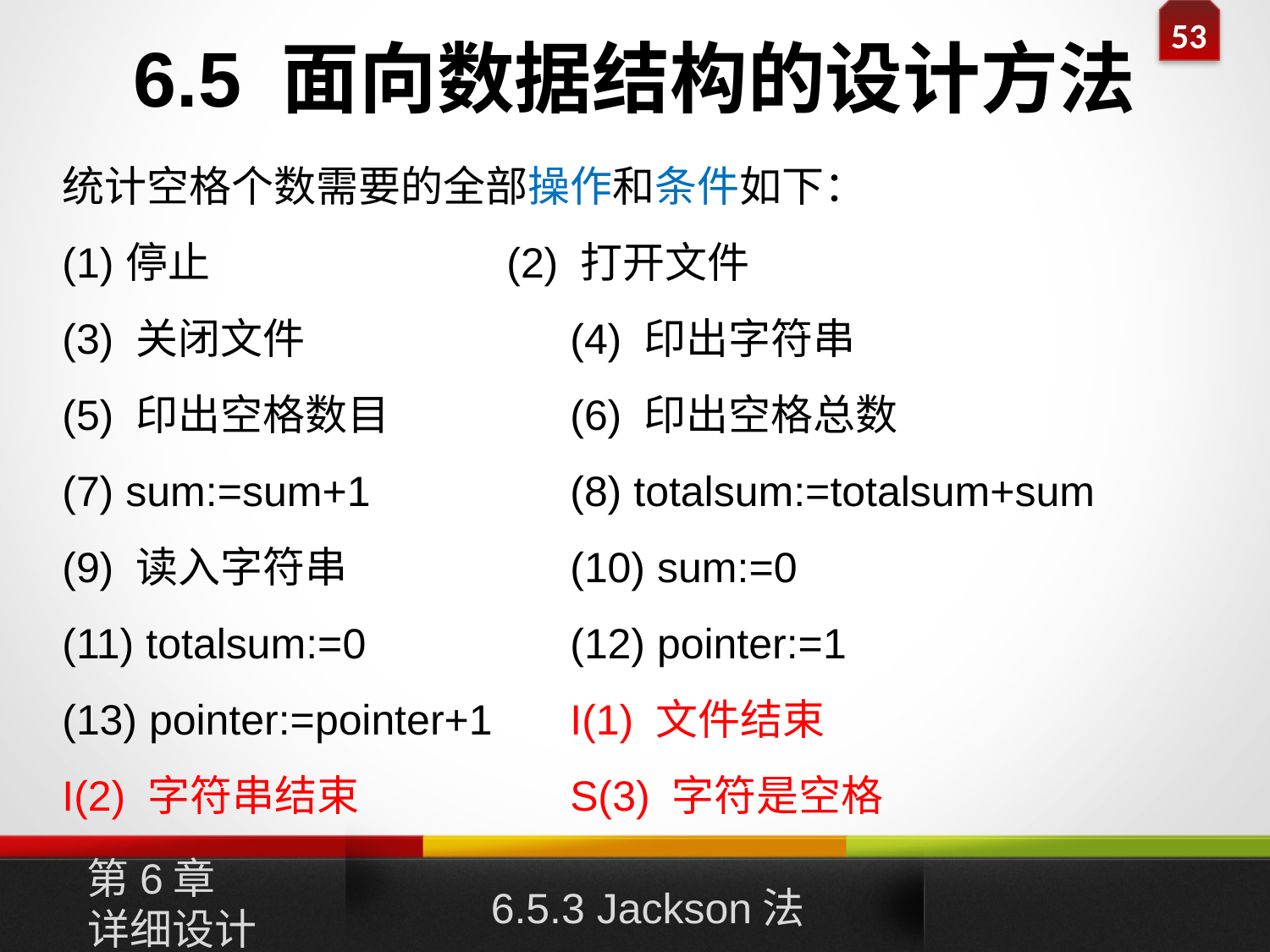

# 6.5 面向数据结构的设计方法
统计空格个数需要的全部操作和条件如下：
停止			(2) 打开文件
(3) 关闭文件			(4) 印出字符串
(5) 印出空格数目		(6) 印出空格总数
(7) sum:=sum+1		(8) totalsum:=totalsum+sum
(9) 读入字符串		(10) sum:=0
(11) totalsum:=0		(12) pointer:=1
(13) pointer:=pointer+1	I(1) 文件结束
I(2) 字符串结束		S(3) 字符是空格
第6章
详细设计
6.5.3 Jackson法